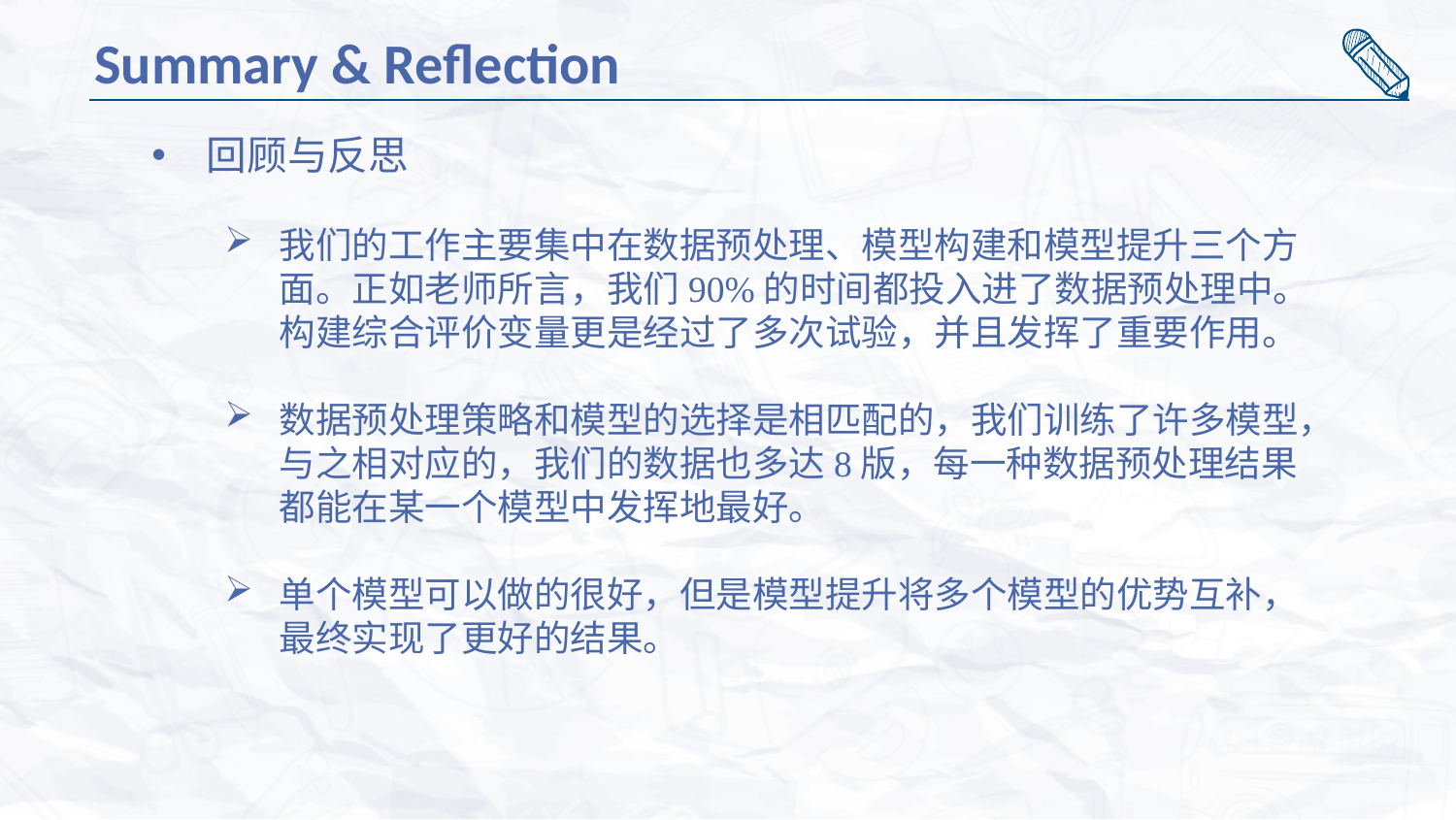

Summary & Reflection
回顾与反思

我们的工作主要集中在数据预处理、模型构建和模型提升三个方面。正如老师所言，我们90%的时间都投入进了数据预处理中。构建综合评价变量更是经过了多次试验，并且发挥了重要作用。

数据预处理策略和模型的选择是相匹配的，我们训练了许多模型，与之相对应的，我们的数据也多达8版，每一种数据预处理结果都能在某一个模型中发挥地最好。

单个模型可以做的很好，但是模型提升将多个模型的优势互补，最终实现了更好的结果。